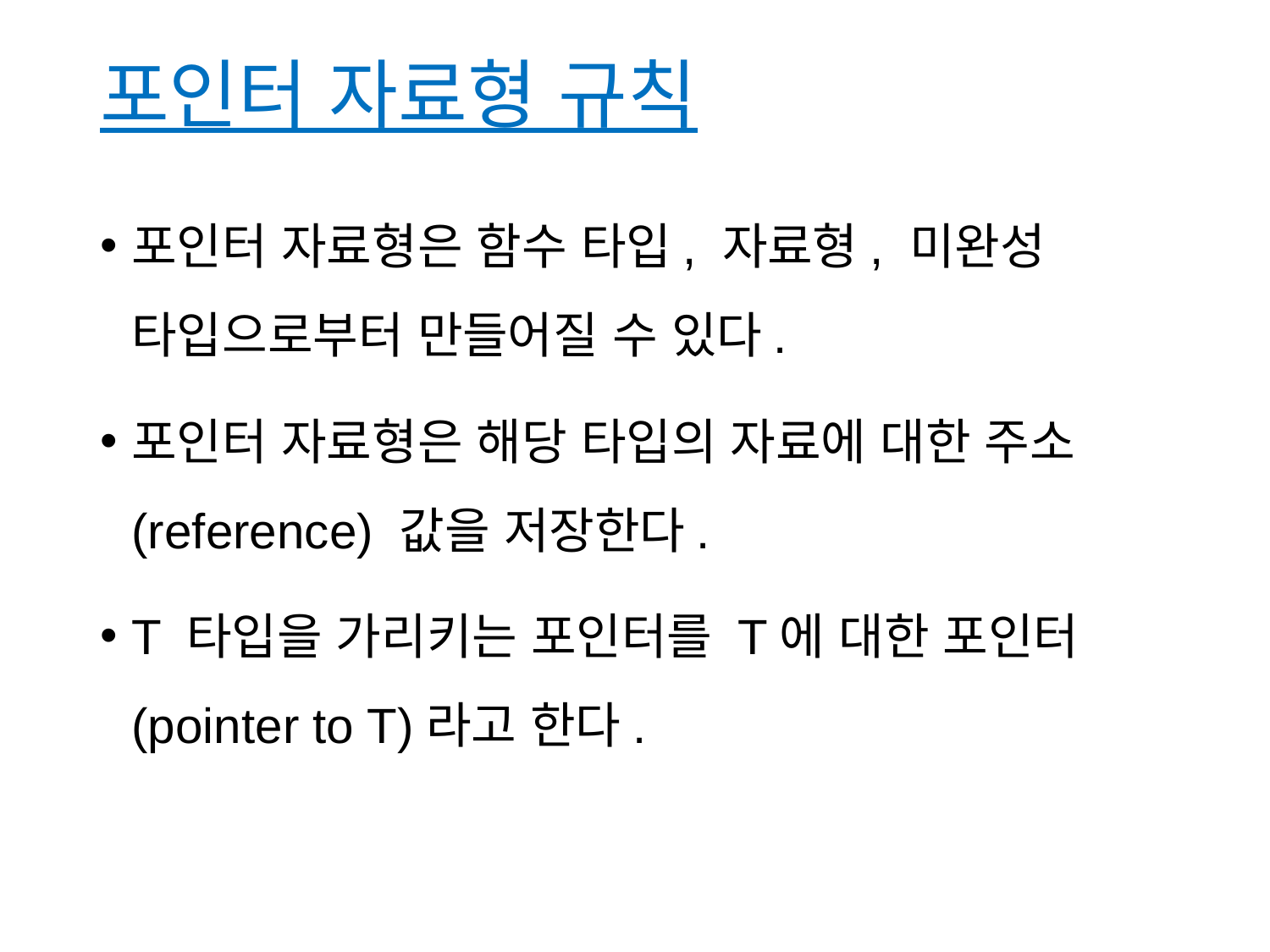

# 포인터 자료형 규칙
포인터 자료형은 함수 타입, 자료형, 미완성 타입으로부터 만들어질 수 있다.
포인터 자료형은 해당 타입의 자료에 대한 주소 (reference) 값을 저장한다.
T 타입을 가리키는 포인터를 T에 대한 포인터
(pointer to T)라고 한다.